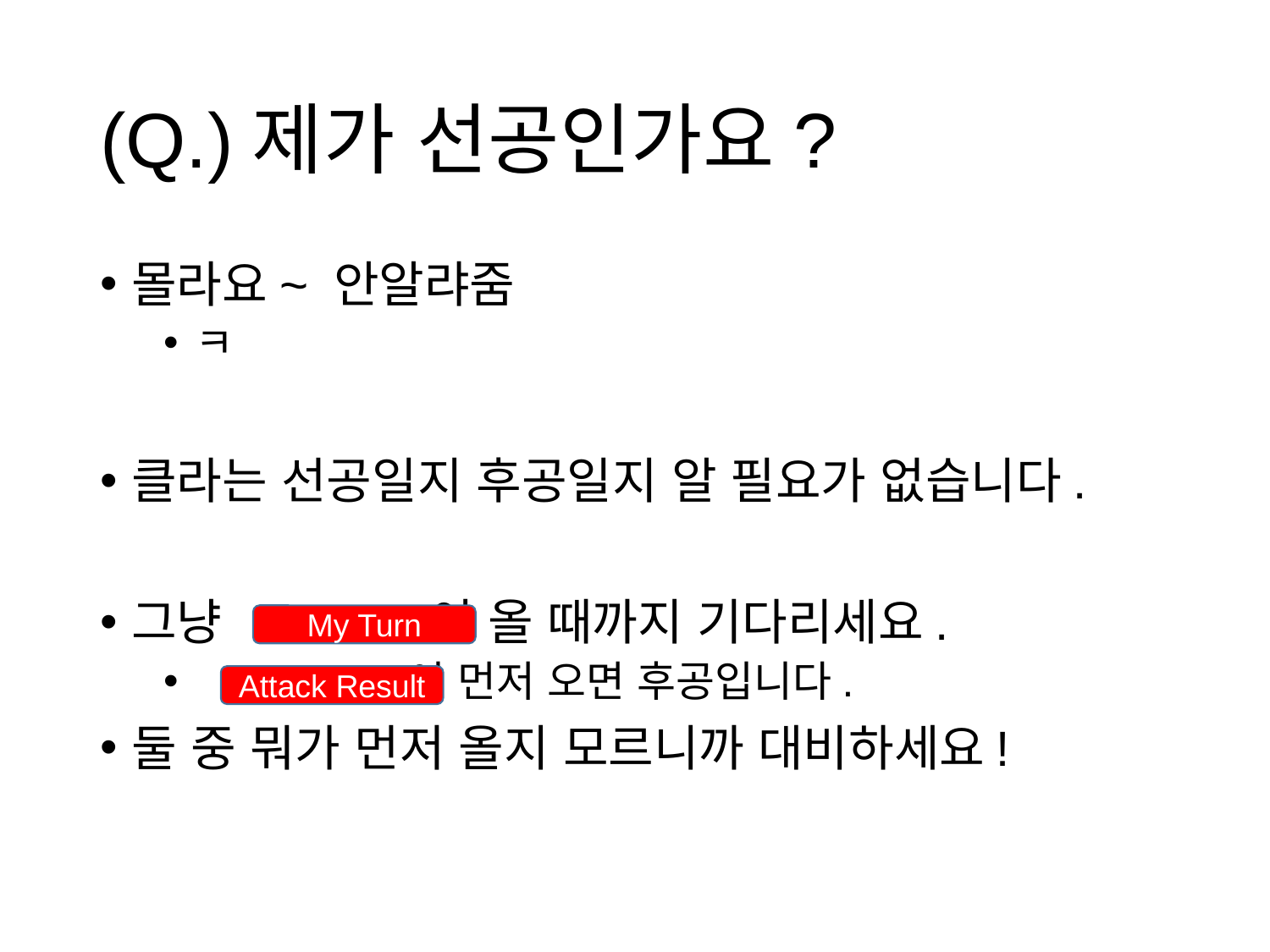

# (Q.)제가 선공인가요?
몰라요~ 안알랴줌
ㅋ

클라는 선공일지 후공일지 알 필요가 없습니다.

그냥               이 올 때까지 기다리세요.
                 이 먼저 오면 후공입니다.
둘 중 뭐가 먼저 올지 모르니까 대비하세요!

My Turn
Attack Result